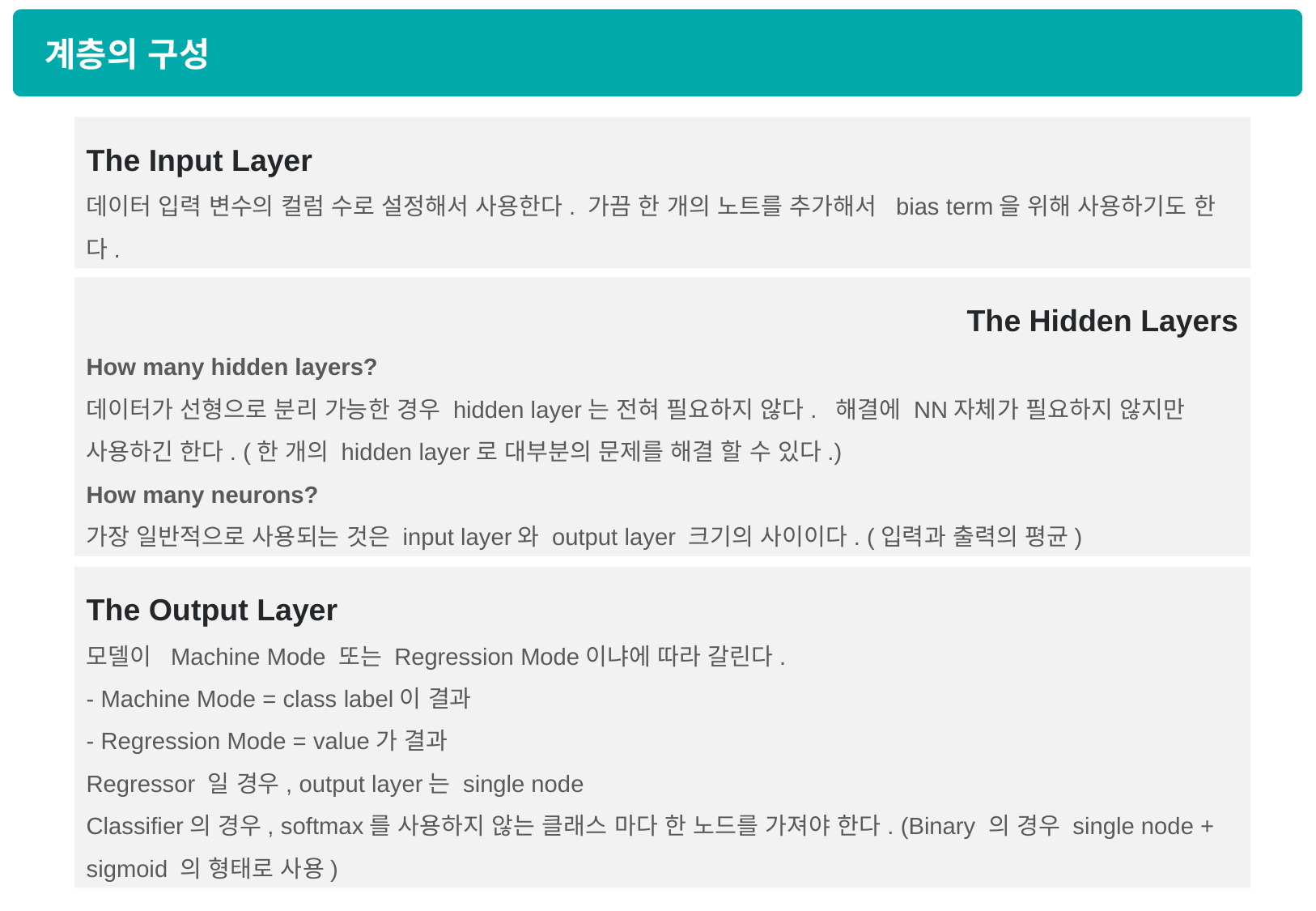

계층의 구성
The Input Layer
데이터 입력 변수의 컬럼 수로 설정해서 사용한다. 가끔 한 개의 노트를 추가해서  bias term을 위해 사용하기도 한다.
The Hidden Layers
How many hidden layers?
데이터가 선형으로 분리 가능한 경우 hidden layer는 전혀 필요하지 않다.  해결에 NN자체가 필요하지 않지만 사용하긴 한다. (한 개의 hidden layer로 대부분의 문제를 해결 할 수 있다.)
How many neurons?
가장 일반적으로 사용되는 것은 input layer와 output layer 크기의 사이이다. (입력과 출력의 평균)
The Output Layer
모델이  Machine Mode 또는 Regression Mode이냐에 따라 갈린다.
- Machine Mode = class label이 결과
- Regression Mode = value가 결과
Regressor 일 경우, output layer는 single node
Classifier의 경우, softmax를 사용하지 않는 클래스 마다 한 노드를 가져야 한다. (Binary 의 경우 single node + sigmoid 의 형태로 사용)
13
https://stats.stackexchange.com/questions/181/how-to-choose-the-number-of-hidden-layers-and-nodes-in-a-feedforward-neural-netw

Layer를 구성하는 기준